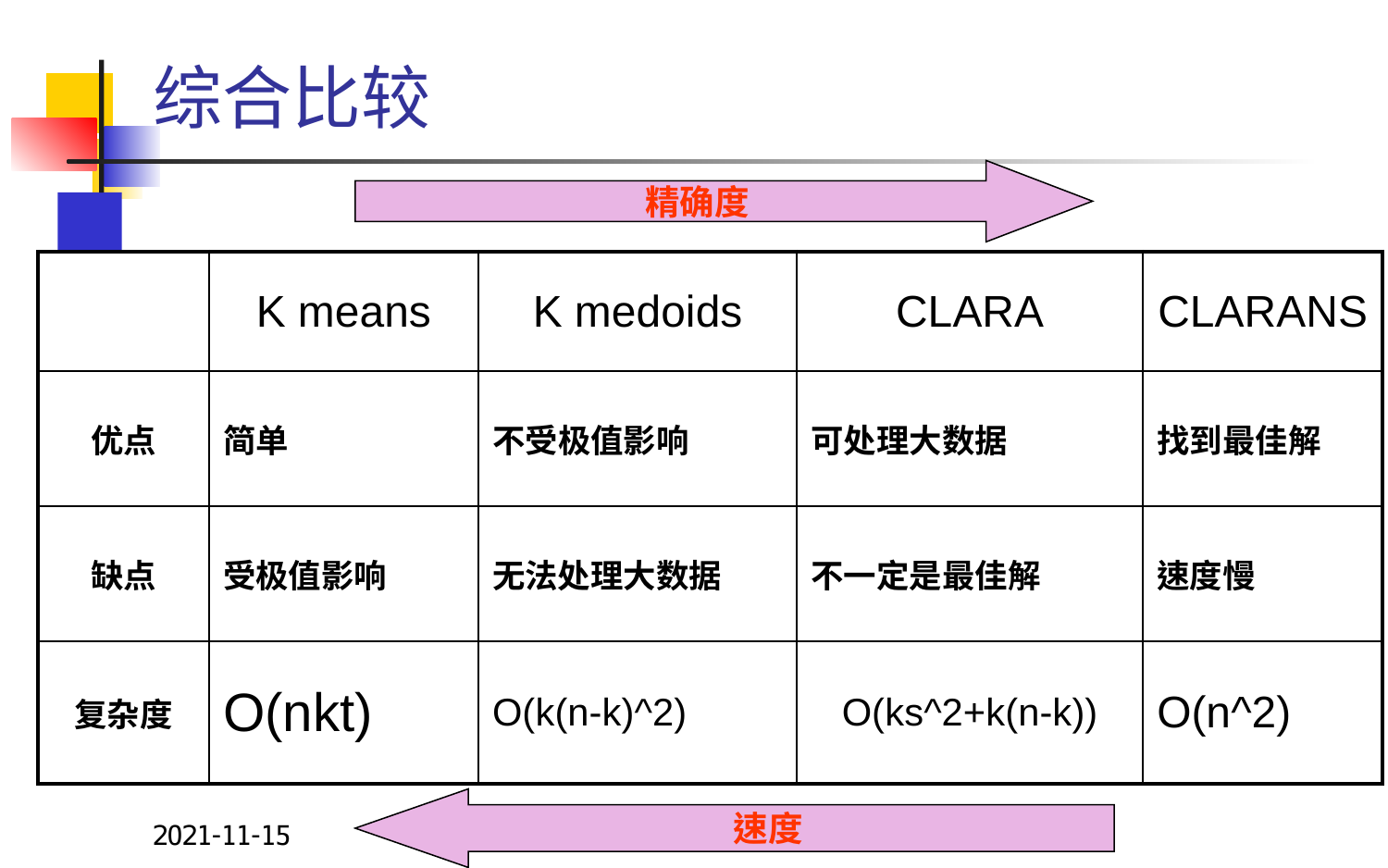

综合比较
精确度
|  | K means | K medoids | CLARA | CLARANS |
| --- | --- | --- | --- | --- |
| 优点 | 简单 | 不受极值影响 | 可处理大数据 | 找到最佳解 |
| 缺点 | 受极值影响 | 无法处理大数据 | 不一定是最佳解 | 速度慢 |
| 复杂度 | O(nkt) | O(k(n-k)^2) | O(ks^2+k(n-k)) | O(n^2) |
59
速度
2021-11-15